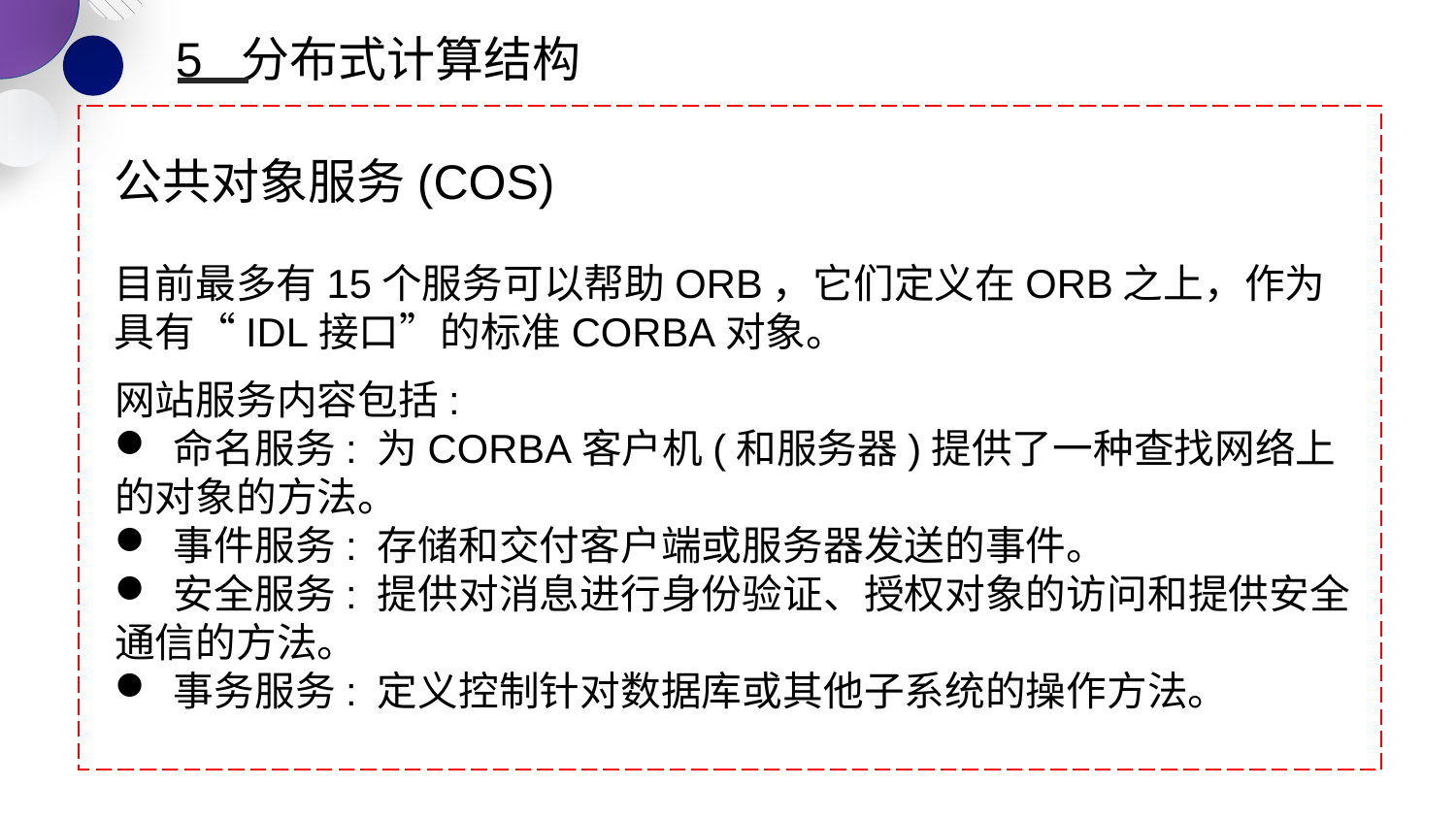

5  分布式计算结构

公共对象服务(COS)

目前最多有15个服务可以帮助ORB，它们定义在ORB之上，作为具有“IDL接口”的标准CORBA对象。
网站服务内容包括:
 命名服务: 为CORBA客户机(和服务器)提供了一种查找网络上的对象的方法。
 事件服务: 存储和交付客户端或服务器发送的事件。
 安全服务: 提供对消息进行身份验证、授权对象的访问和提供安全通信的方法。
 事务服务: 定义控制针对数据库或其他子系统的操作方法。